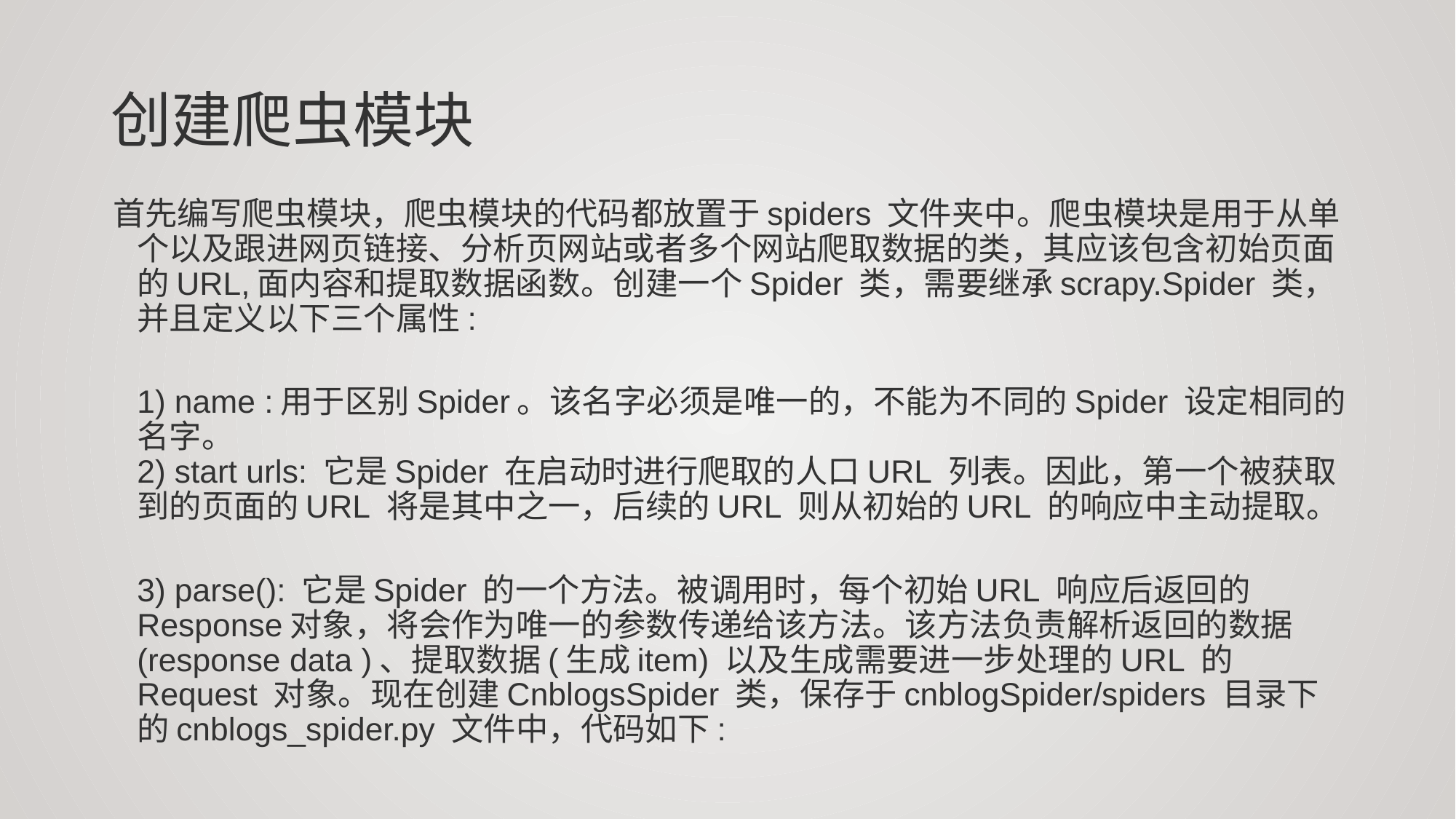

# 创建爬虫模块
首先编写爬虫模块，爬虫模块的代码都放置于spiders 文件夹中。爬虫模块是用于从单个以及跟进网页链接、分析页网站或者多个网站爬取数据的类，其应该包含初始页面的URL,面内容和提取数据函数。创建一个Spider 类，需要继承scrapy.Spider 类，并且定义以下三个属性:
1) name :用于区别Spider。该名字必须是唯一的，不能为不同的Spider 设定相同的名字。
2) start urls: 它是Spider 在启动时进行爬取的人口URL 列表。因此，第一个被获取到的页面的URL 将是其中之一，后续的URL 则从初始的URL 的响应中主动提取。
3) parse(): 它是Spider 的一个方法。被调用时，每个初始URL 响应后返回的Response对象，将会作为唯一的参数传递给该方法。该方法负责解析返回的数据(response data )、提取数据(生成item) 以及生成需要进一步处理的URL 的Request 对象。现在创建CnblogsSpider 类，保存于cnblogSpider/spiders 目录下的cnblogs_spider.py 文件中，代码如下: